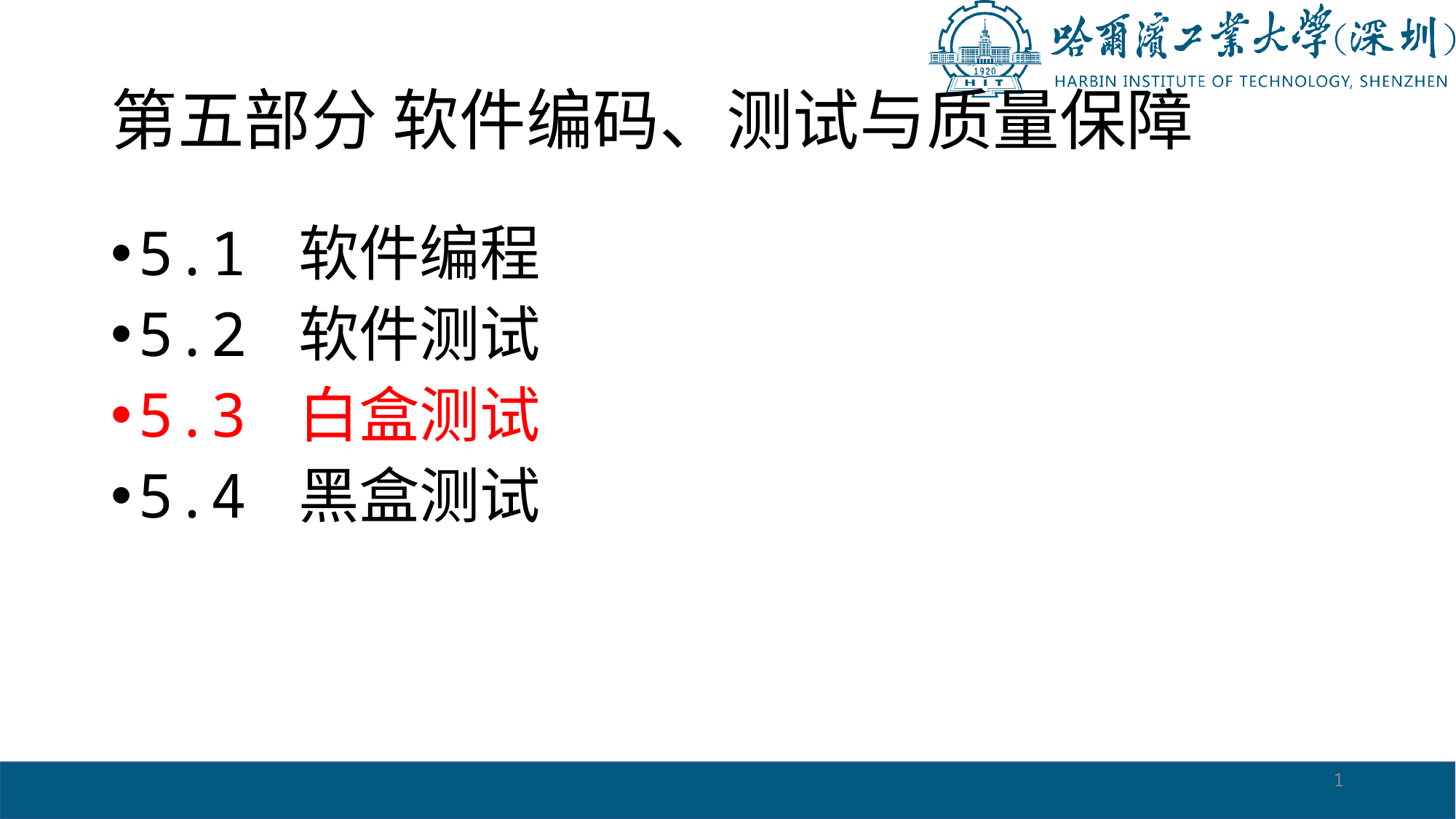

# 第五部分 软件编码、测试与质量保障
5.1 软件编程
5.2 软件测试
5.3 白盒测试
5.4 黑盒测试

1